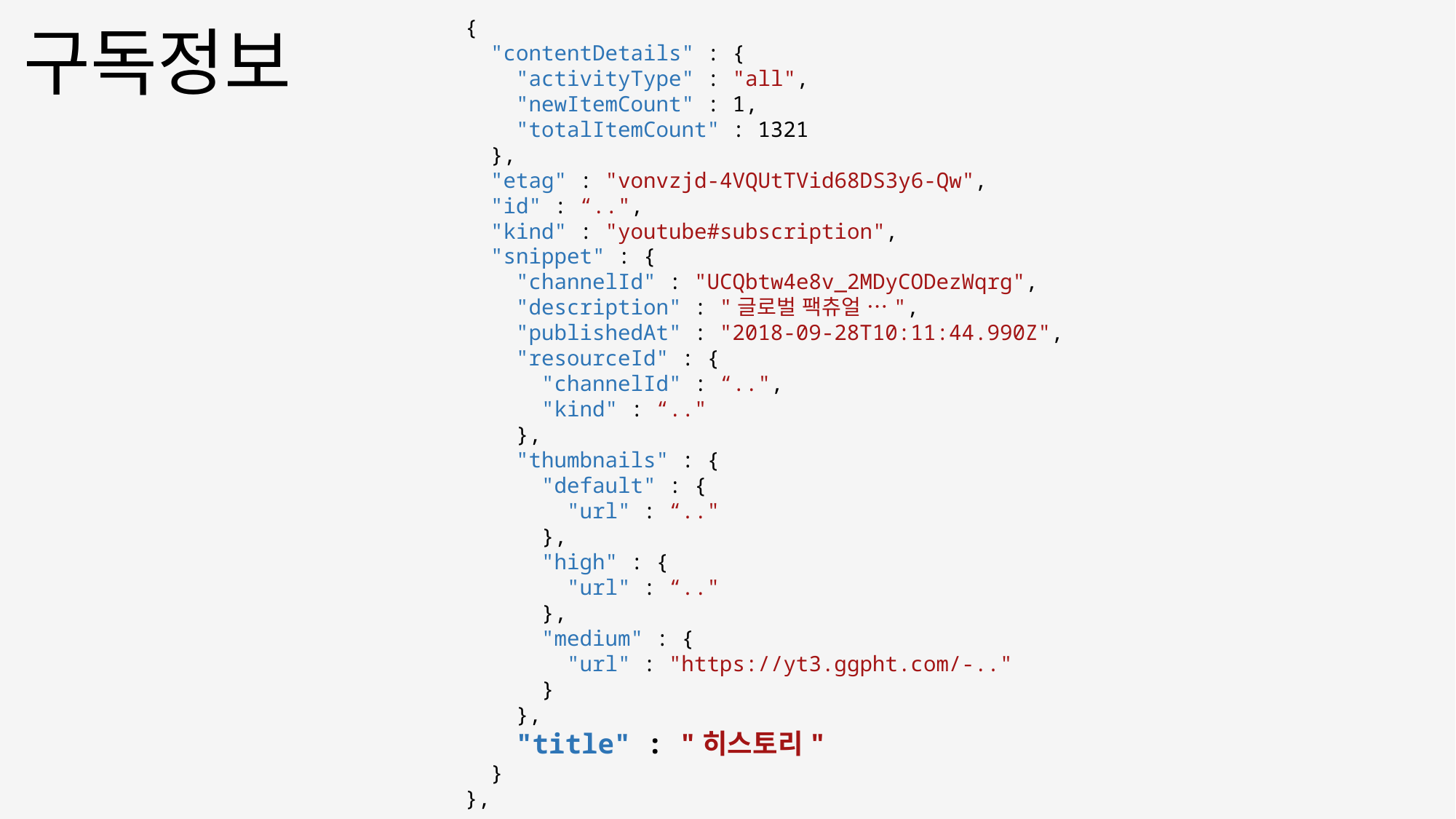

{
  "contentDetails" : {
    "activityType" : "all",
    "newItemCount" : 1,
    "totalItemCount" : 1321
  },
  "etag" : "vonvzjd-4VQUtTVid68DS3y6-Qw",
  "id" : “..",
  "kind" : "youtube#subscription",
  "snippet" : {
    "channelId" : "UCQbtw4e8v_2MDyCODezWqrg",
    "description" : "글로벌 팩츄얼 …",
    "publishedAt" : "2018-09-28T10:11:44.990Z",
    "resourceId" : {
      "channelId" : “..",
      "kind" : “.."
    },
    "thumbnails" : {
      "default" : {
        "url" : “.."
      },
      "high" : {
        "url" : “.."
      },
      "medium" : {
        "url" : "https://yt3.ggpht.com/-.."
      }
    },
    "title" : "히스토리"
  }
},
구독정보